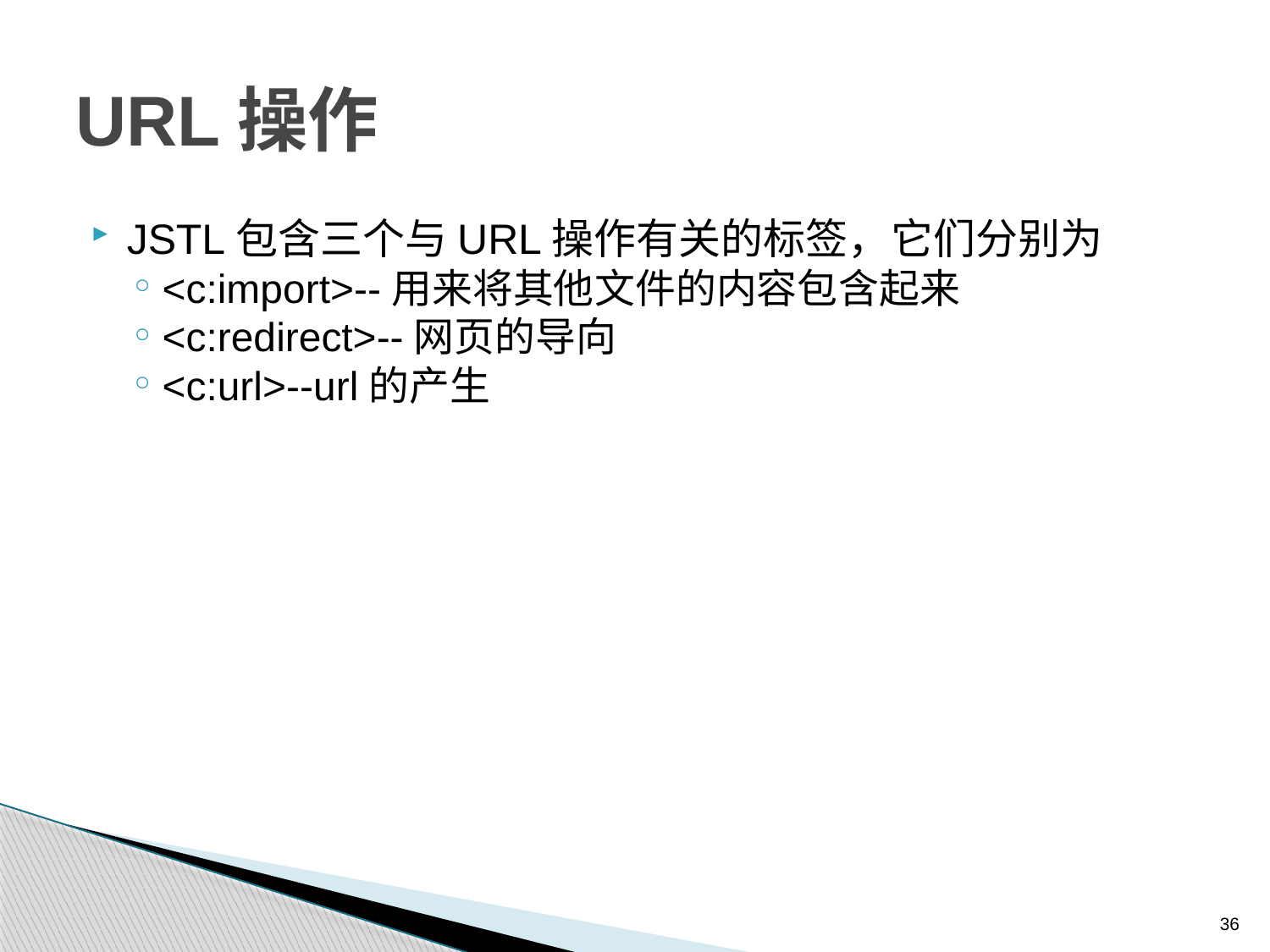

# URL操作
JSTL包含三个与URL操作有关的标签，它们分别为
<c:import>--用来将其他文件的内容包含起来
<c:redirect>--网页的导向
<c:url>--url的产生
36